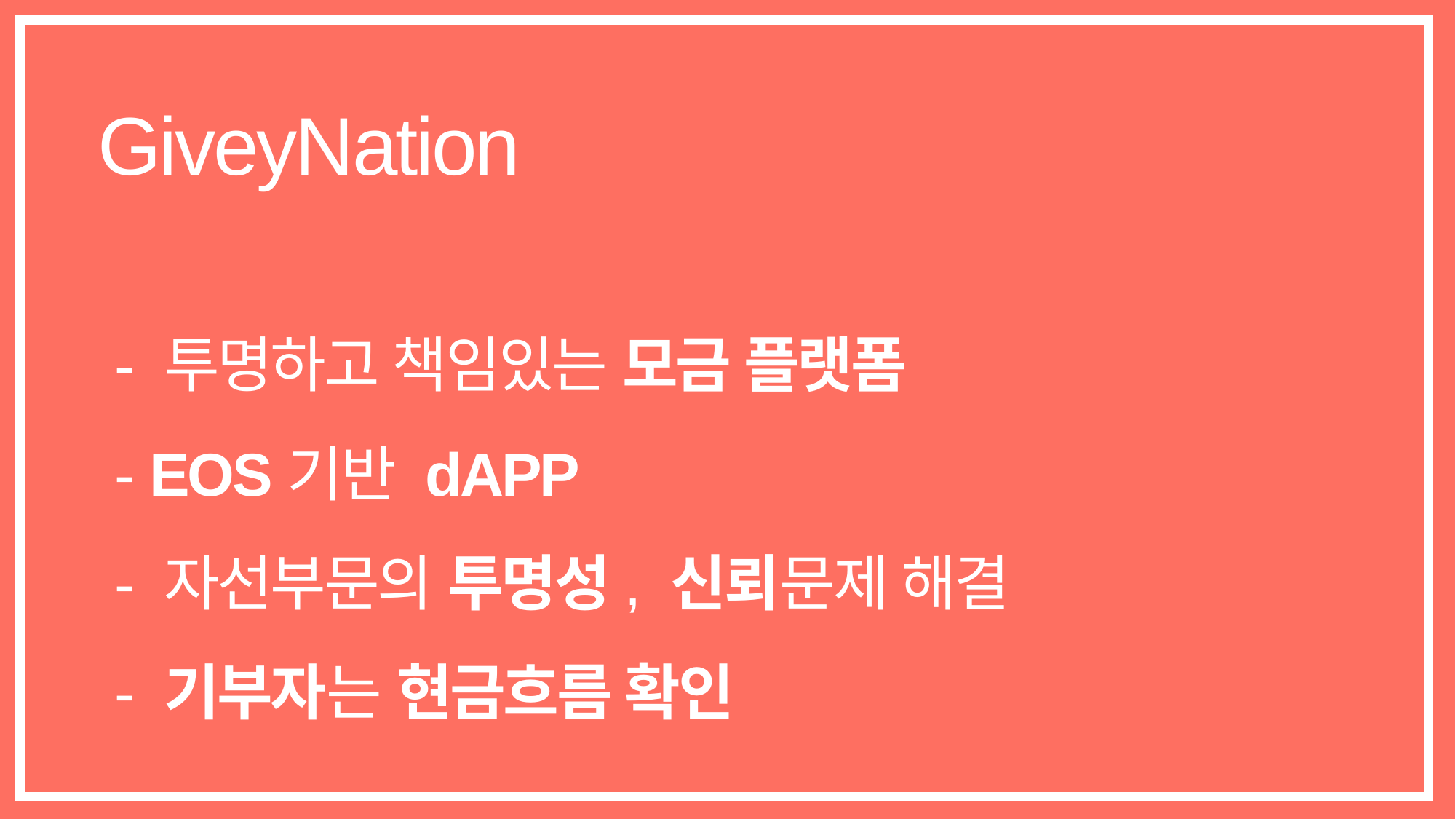

GiveyNation

 - 투명하고 책임있는 모금 플랫폼
 - EOS기반 dAPP
 - 자선부문의 투명성, 신뢰문제 해결
 - 기부자는 현금흐름 확인